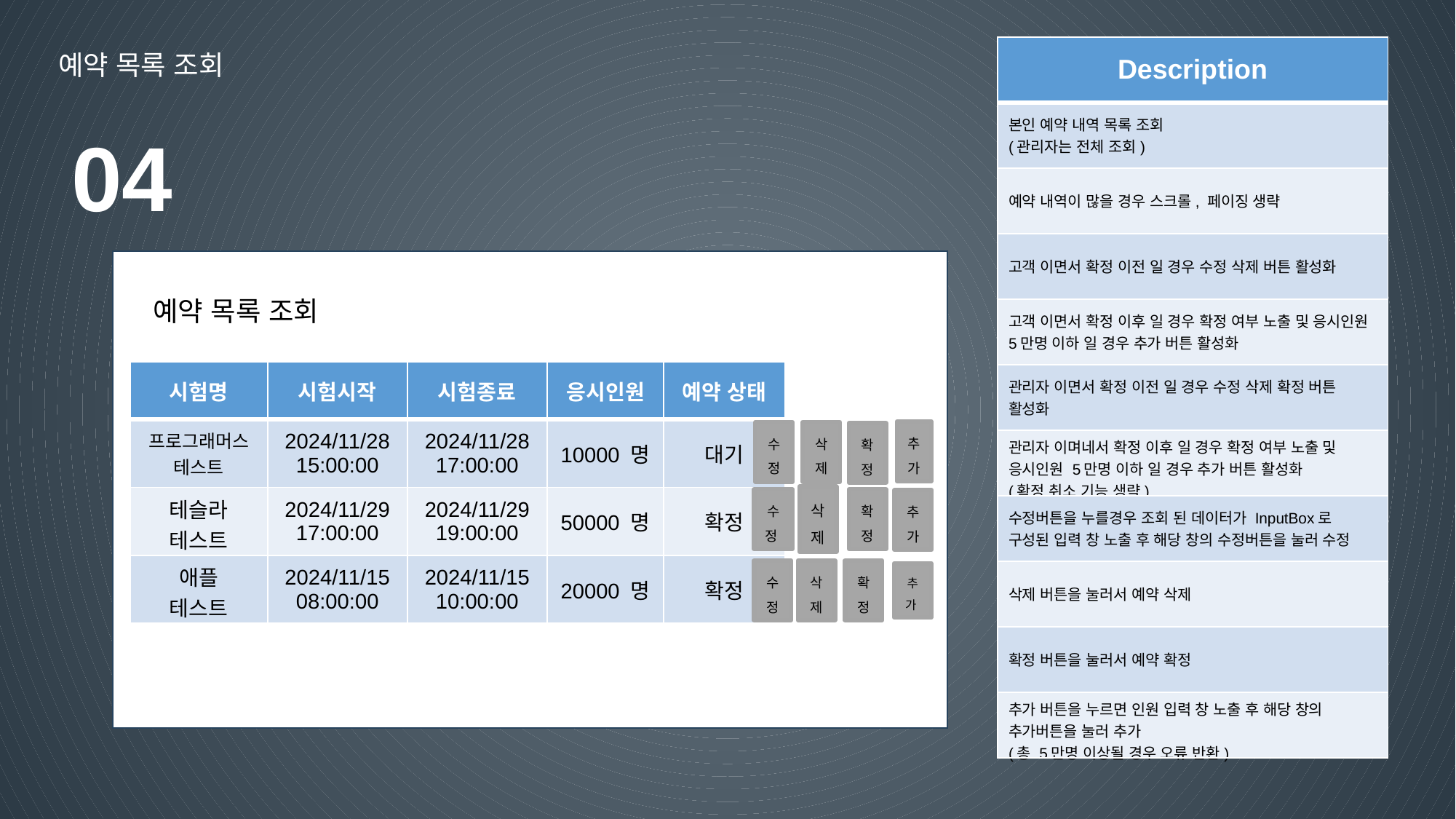

예약 목록 조회
| Description |
| --- |
| 본인 예약 내역 목록 조회 (관리자는 전체 조회) |
| 예약 내역이 많을 경우 스크롤, 페이징 생략 |
| 고객 이면서 확정 이전 일 경우 수정 삭제 버튼 활성화 |
| 고객 이면서 확정 이후 일 경우 확정 여부 노출 및 응시인원 5만명 이하 일 경우 추가 버튼 활성화 |
| 관리자 이면서 확정 이전 일 경우 수정 삭제 확정 버튼 활성화 |
| 관리자 이며네서 확정 이후 일 경우 확정 여부 노출 및 응시인원 5만명 이하 일 경우 추가 버튼 활성화 (확정 취소 기능 생략) |
| 수정버튼을 누를경우 조회 된 데이터가 InputBox로 구성된 입력 창 노출 후 해당 창의 수정버튼을 눌러 수정 |
| 삭제 버튼을 눌러서 예약 삭제 |
| 확정 버튼을 눌러서 예약 확정 |
| 추가 버튼을 누르면 인원 입력 창 노출 후 해당 창의 추가버튼을 눌러 추가 (총 5만명 이상될 경우 오류 반환) |
04

예약 목록 조회
| 시험명 | 시험시작 | 시험종료 | 응시인원 | 예약 상태 |
| --- | --- | --- | --- | --- |
| 프로그래머스 테스트 | 2024/11/28 15:00:00 | 2024/11/28 17:00:00 | 10000 명 | 대기 |
| 테슬라 테스트 | 2024/11/29 17:00:00 | 2024/11/29 19:00:00 | 50000 명 | 확정 |
| 애플 테스트 | 2024/11/15 08:00:00 | 2024/11/15 10:00:00 | 20000 명 | 확정 |
추가
수정
삭제
확정
삭제
수정
확정
추가
수정
삭제
확정
추가